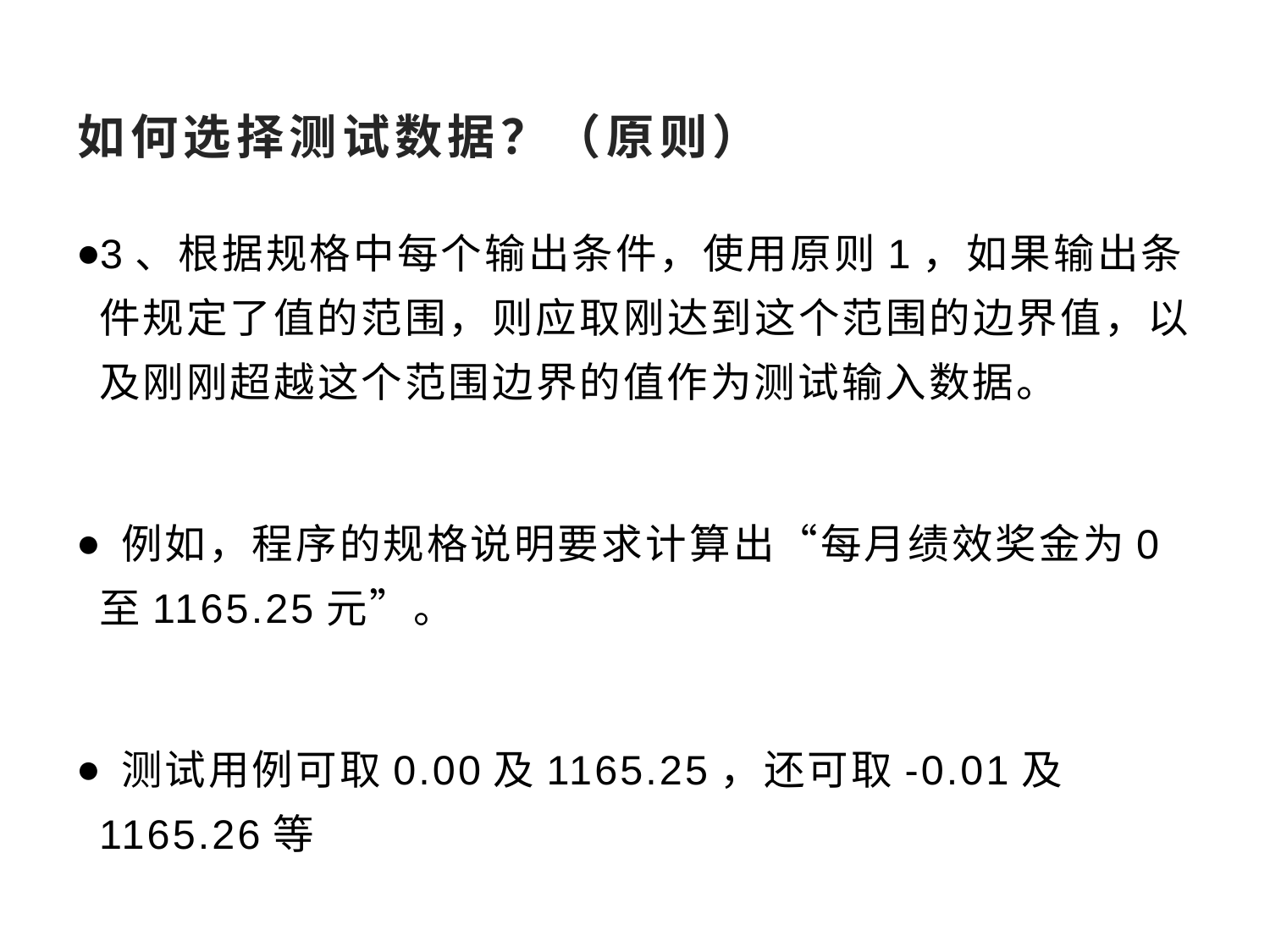

# 如何选择测试数据？（原则）
3、根据规格中每个输出条件，使用原则1，如果输出条件规定了值的范围，则应取刚达到这个范围的边界值，以及刚刚超越这个范围边界的值作为测试输入数据。

 例如，程序的规格说明要求计算出“每月绩效奖金为0至1165.25元”。

 测试用例可取0.00及1165.25，还可取-0.01及1165.26等